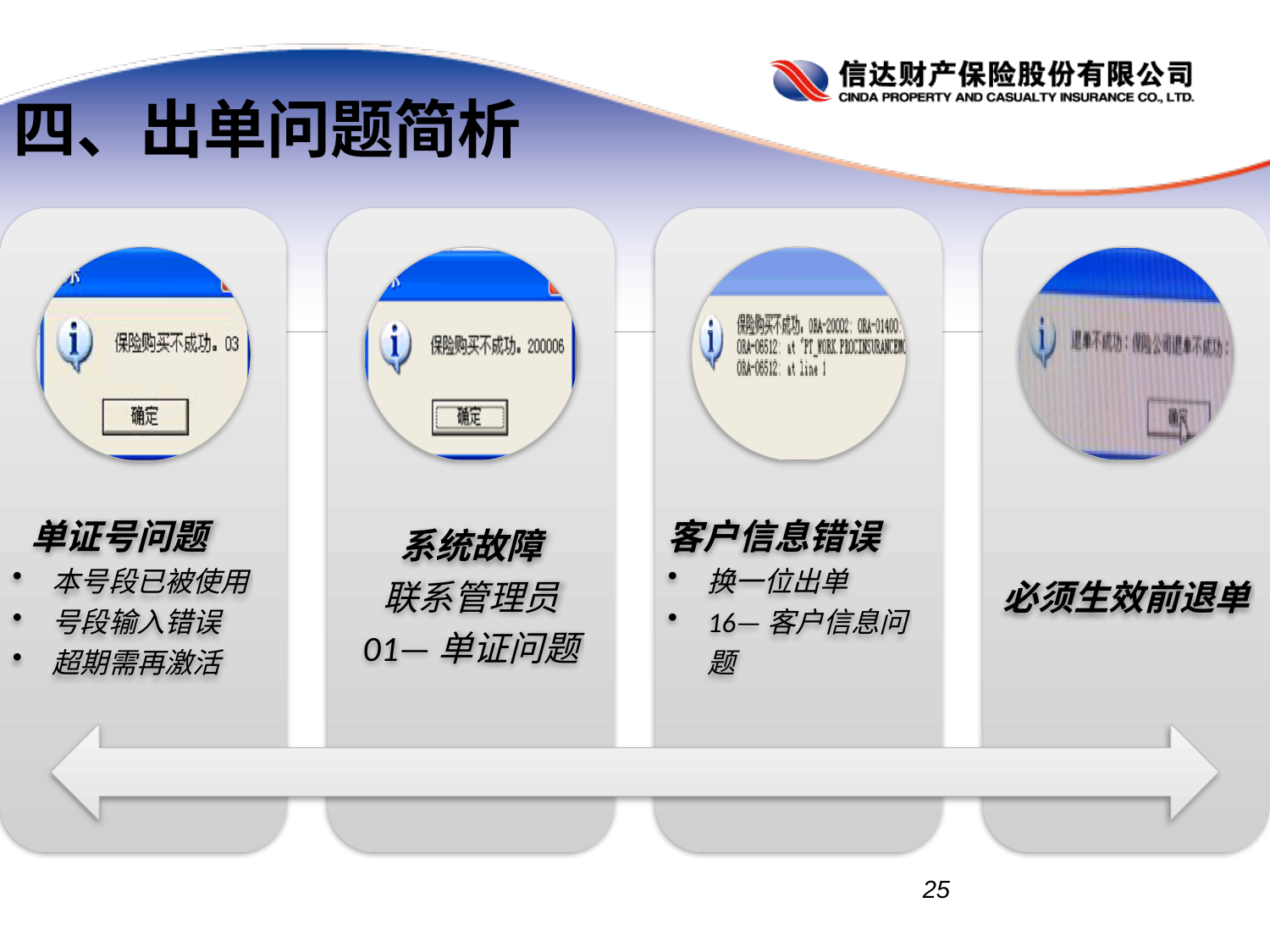

# 四、出单问题简析
 单证号问题
系统故障
联系管理员
01—单证问题
客户信息错误
必须生效前退单
本号段已被使用
号段输入错误
换一位出单
16—客户信息问题
超期需再激活
25